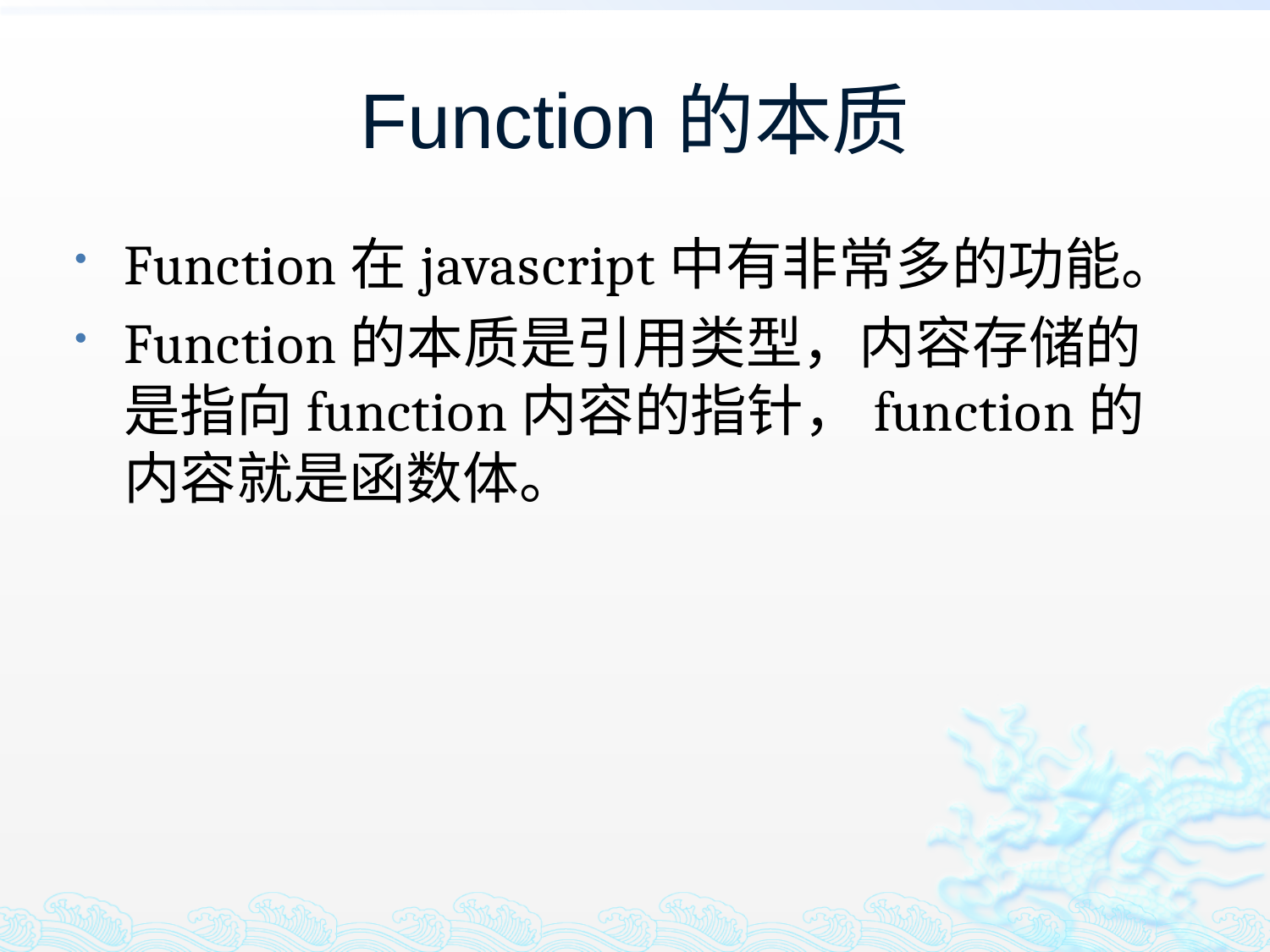

# Function的本质
Function在javascript中有非常多的功能。
Function的本质是引用类型，内容存储的是指向function内容的指针，function的内容就是函数体。